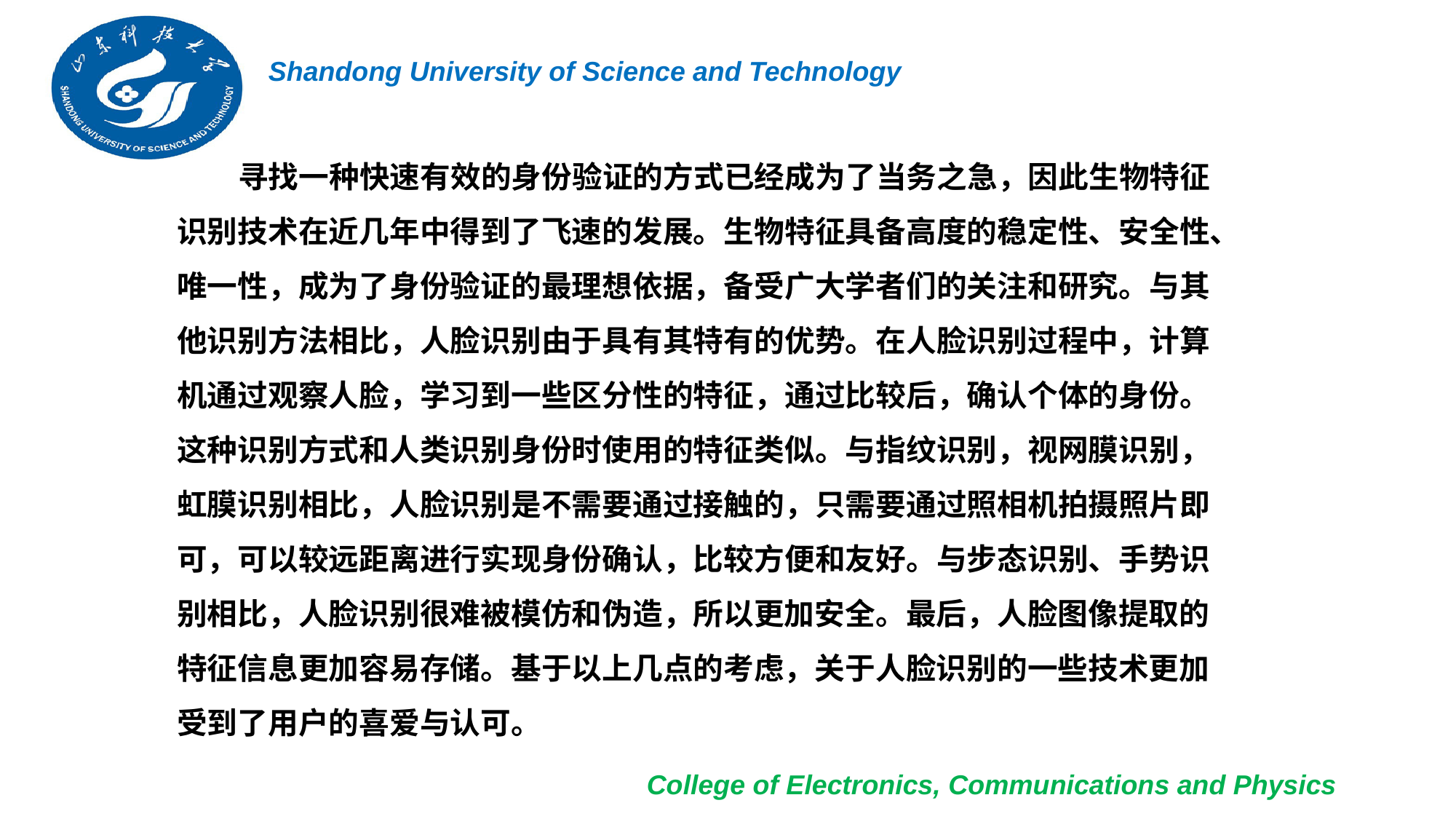

寻找一种快速有效的身份验证的方式已经成为了当务之急，因此生物特征识别技术在近几年中得到了飞速的发展。生物特征具备高度的稳定性、安全性、唯一性，成为了身份验证的最理想依据，备受广大学者们的关注和研究。与其他识别方法相比，人脸识别由于具有其特有的优势。在人脸识别过程中，计算机通过观察人脸，学习到一些区分性的特征，通过比较后，确认个体的身份。这种识别方式和人类识别身份时使用的特征类似。与指纹识别，视网膜识别，虹膜识别相比，人脸识别是不需要通过接触的，只需要通过照相机拍摄照片即可，可以较远距离进行实现身份确认，比较方便和友好。与步态识别、手势识别相比，人脸识别很难被模仿和伪造，所以更加安全。最后，人脸图像提取的特征信息更加容易存储。基于以上几点的考虑，关于人脸识别的一些技术更加受到了用户的喜爱与认可。